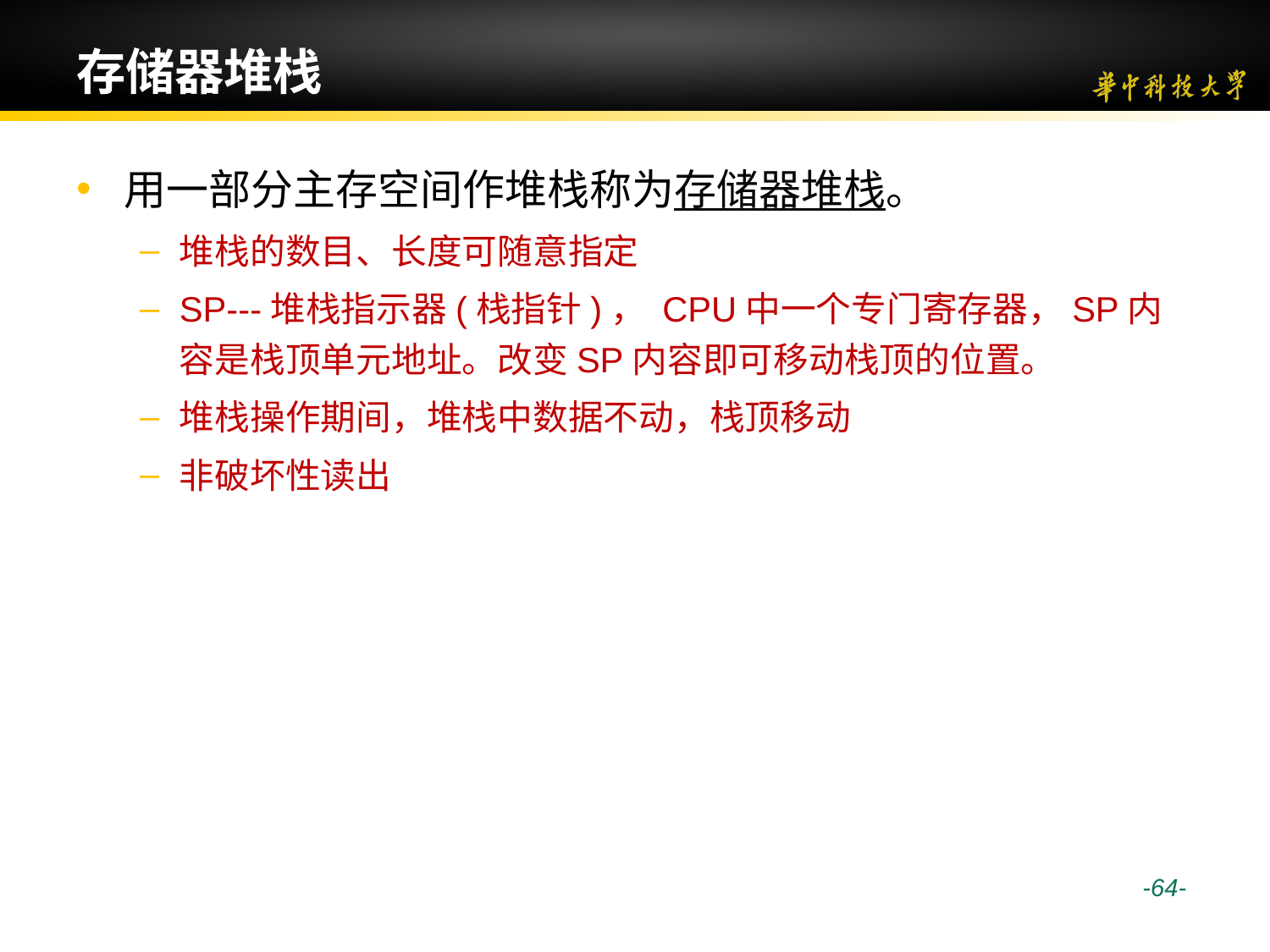

# 存储器堆栈
用一部分主存空间作堆栈称为存储器堆栈。
堆栈的数目、长度可随意指定
SP---堆栈指示器(栈指针)， CPU中一个专门寄存器，SP内容是栈顶单元地址。改变SP内容即可移动栈顶的位置。
堆栈操作期间，堆栈中数据不动，栈顶移动
非破坏性读出
 -64-